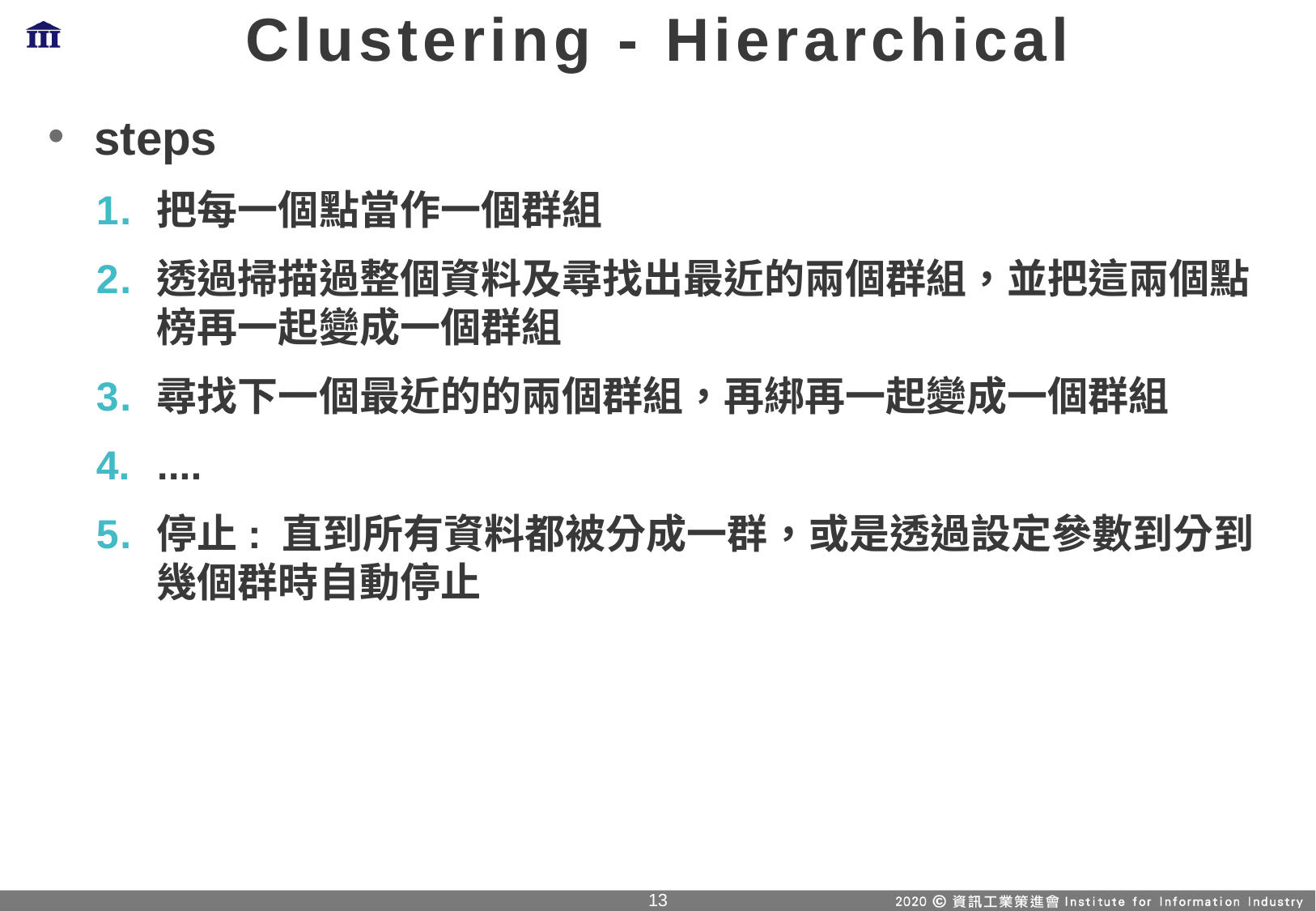

# Clustering - Hierarchical
steps
把每一個點當作一個群組
透過掃描過整個資料及尋找出最近的兩個群組，並把這兩個點榜再一起變成一個群組
尋找下一個最近的的兩個群組，再綁再一起變成一個群組
....
停止: 直到所有資料都被分成一群，或是透過設定參數到分到幾個群時自動停止
13